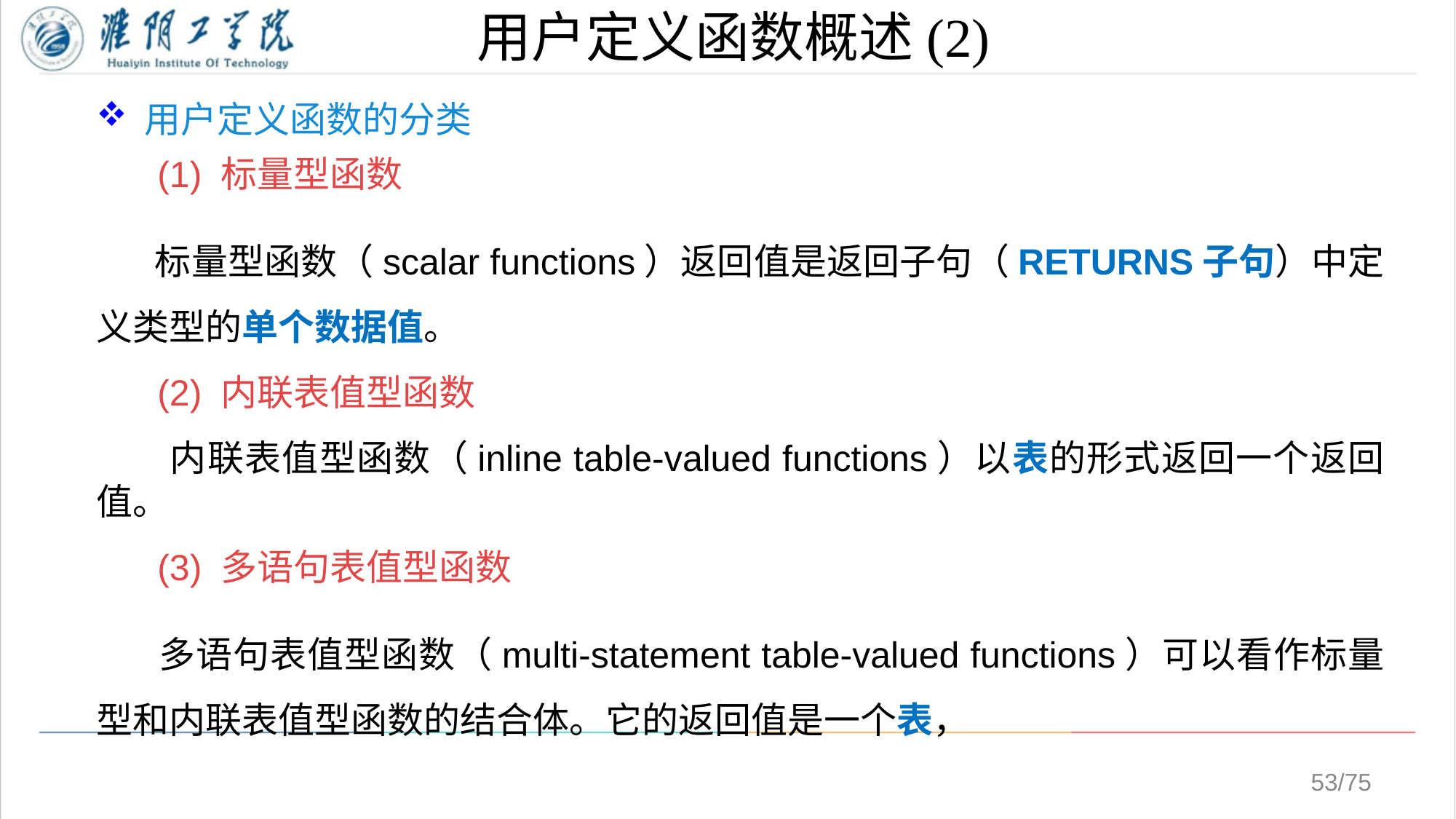

# 用户定义函数概述(2)
 用户定义函数的分类
      (1) 标量型函数
      标量型函数（scalar functions）返回值是返回子句（RETURNS子句）中定义类型的单个数据值。
      (2) 内联表值型函数
       内联表值型函数（inline table-valued functions）以表的形式返回一个返回值。
      (3) 多语句表值型函数
      多语句表值型函数（multi-statement table-valued functions）可以看作标量型和内联表值型函数的结合体。它的返回值是一个表，

53/75